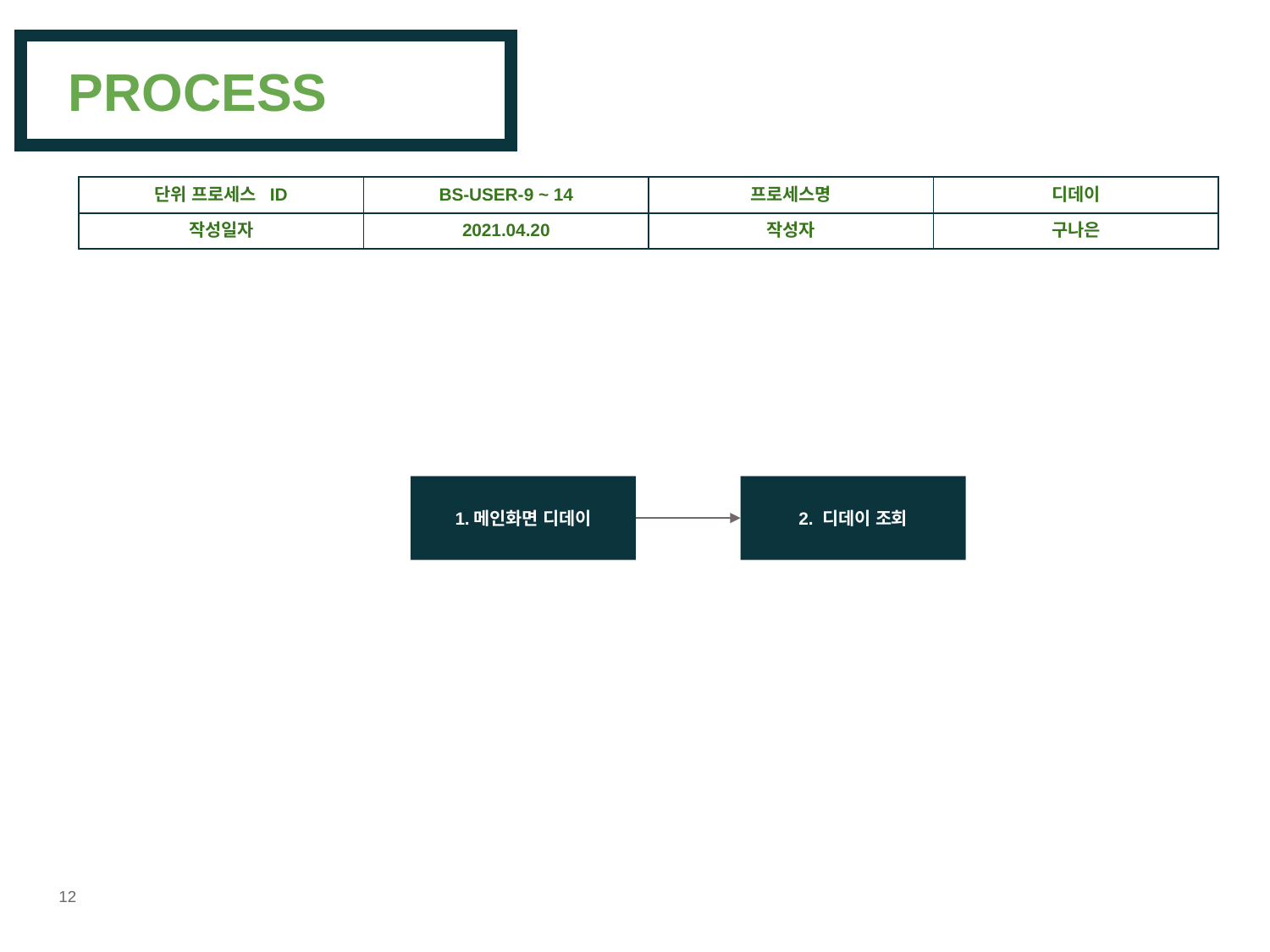

# PROCESS

| 단위 프로세스 ID | BS-USER-9 ~ 14 | 프로세스명 | 디데이 |
| --- | --- | --- | --- |
| 작성일자 | 2021.04.20 | 작성자 | 구나은 |
1.메인화면 디데이
2. 디데이 조회